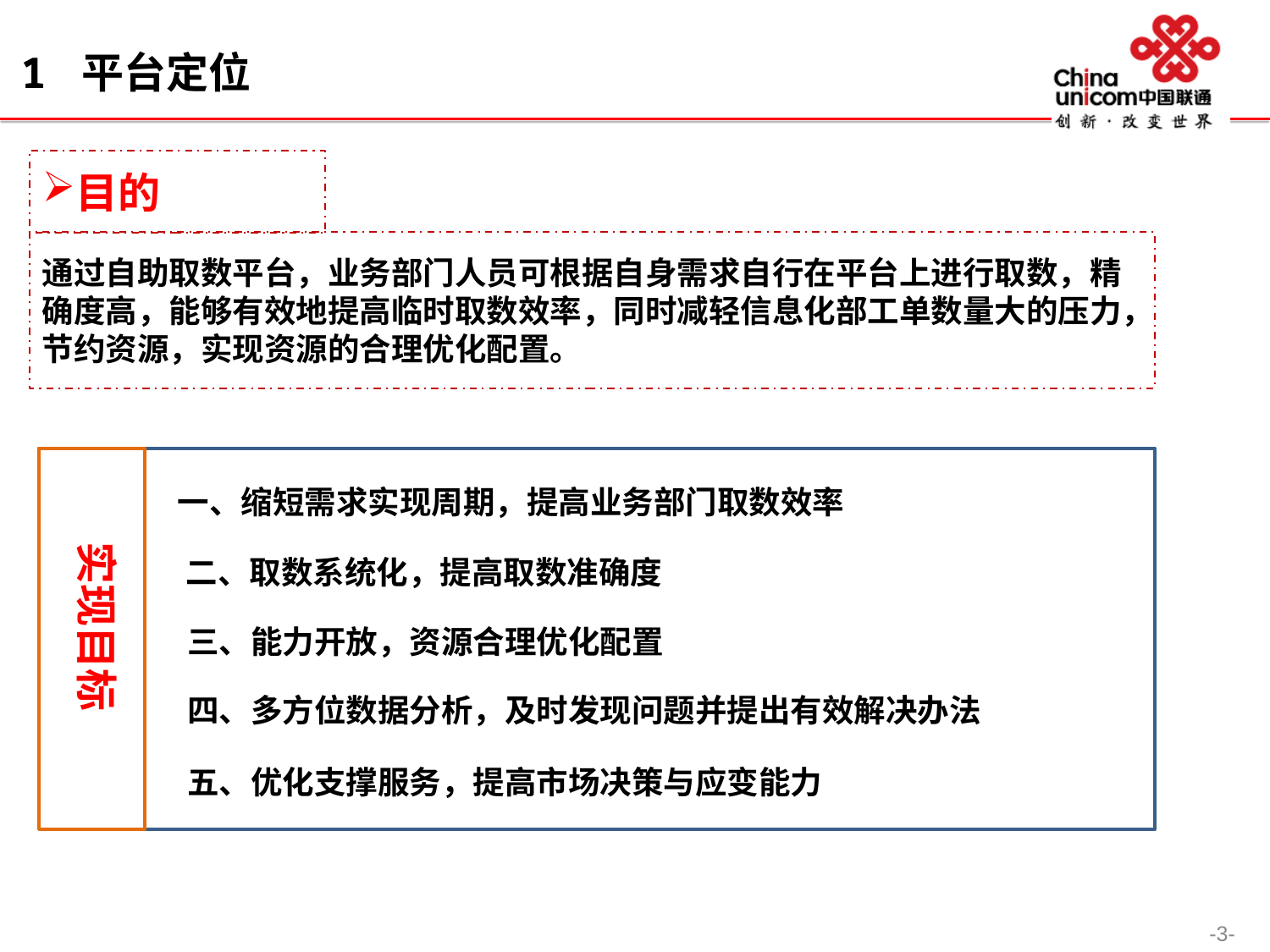

1 平台定位
目的
通过自助取数平台，业务部门人员可根据自身需求自行在平台上进行取数，精确度高，能够有效地提高临时取数效率，同时减轻信息化部工单数量大的压力，节约资源，实现资源的合理优化配置。
实现目标

一、缩短需求实现周期，提高业务部门取数效率
二、取数系统化，提高取数准确度
三、能力开放，资源合理优化配置
四、多方位数据分析，及时发现问题并提出有效解决办法
五、优化支撑服务，提高市场决策与应变能力
-3-